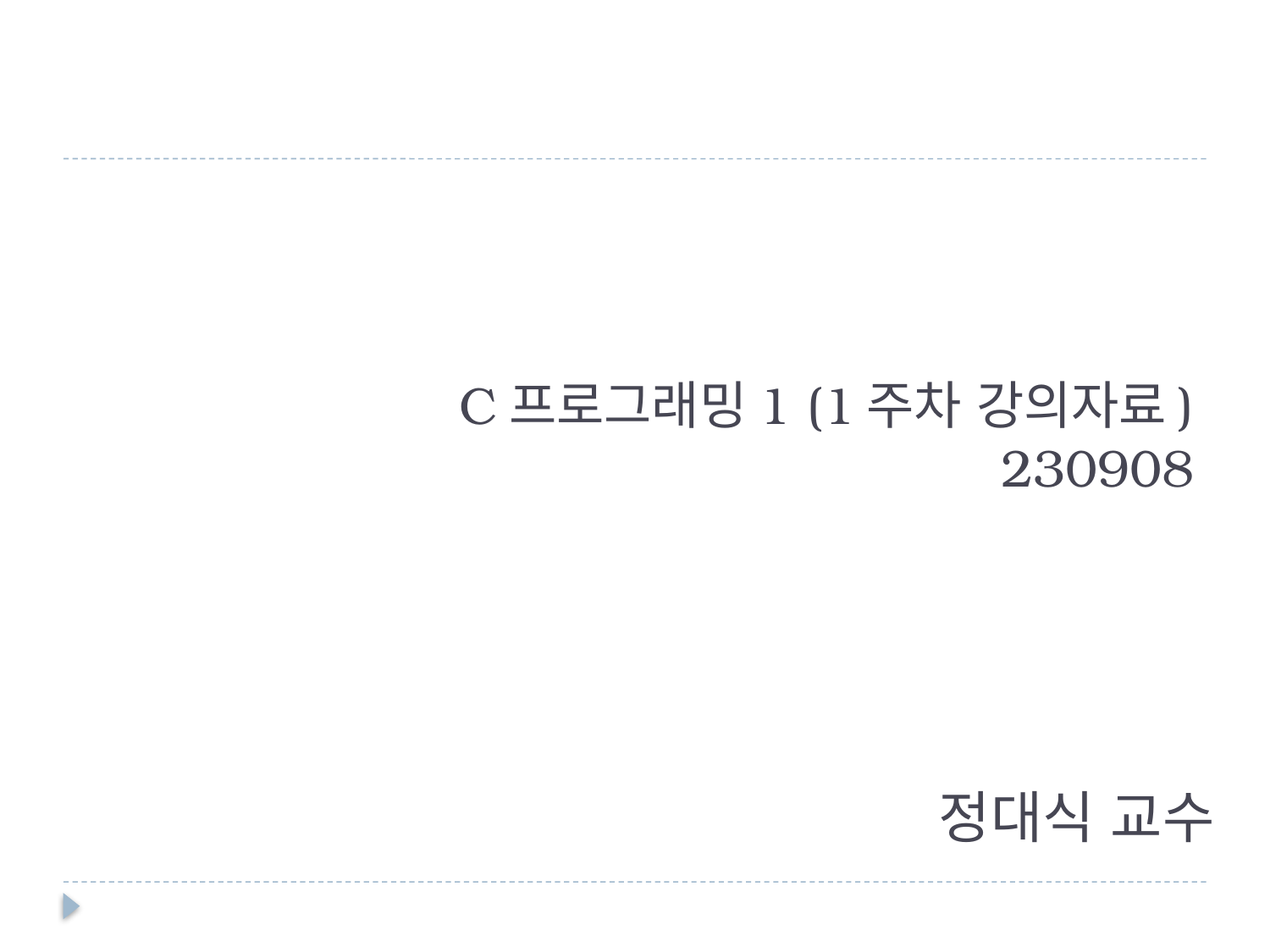

# C프로그래밍1 (1주차 강의자료) 230908
정대식 교수